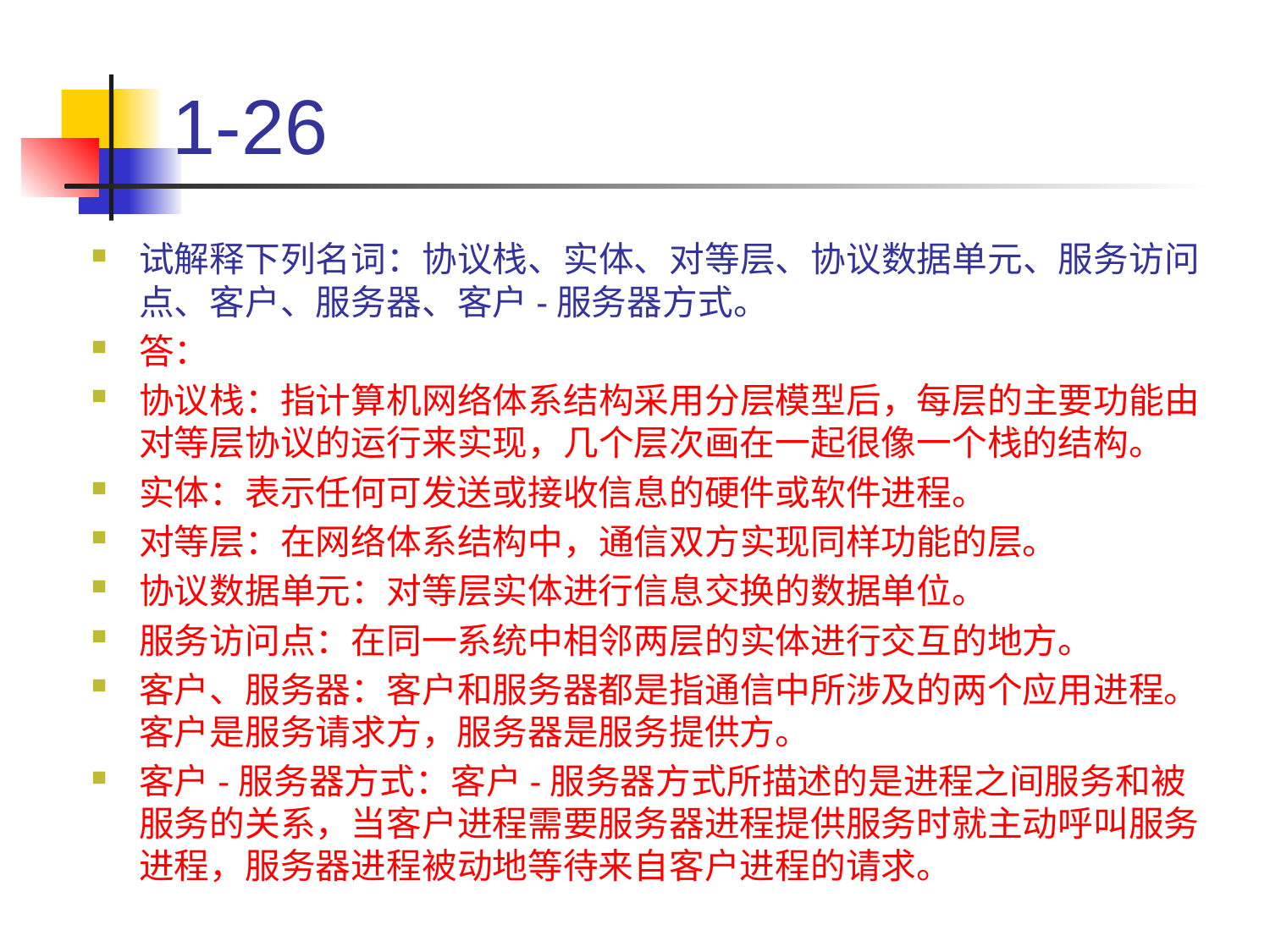

# 1-26
试解释下列名词：协议栈、实体、对等层、协议数据单元、服务访问点、客户、服务器、客户-服务器方式。
答：
协议栈：指计算机网络体系结构采用分层模型后，每层的主要功能由对等层协议的运行来实现，几个层次画在一起很像一个栈的结构。
实体：表示任何可发送或接收信息的硬件或软件进程。
对等层：在网络体系结构中，通信双方实现同样功能的层。
协议数据单元：对等层实体进行信息交换的数据单位。
服务访问点：在同一系统中相邻两层的实体进行交互的地方。
客户、服务器：客户和服务器都是指通信中所涉及的两个应用进程。客户是服务请求方，服务器是服务提供方。
客户-服务器方式：客户-服务器方式所描述的是进程之间服务和被服务的关系，当客户进程需要服务器进程提供服务时就主动呼叫服务进程，服务器进程被动地等待来自客户进程的请求。